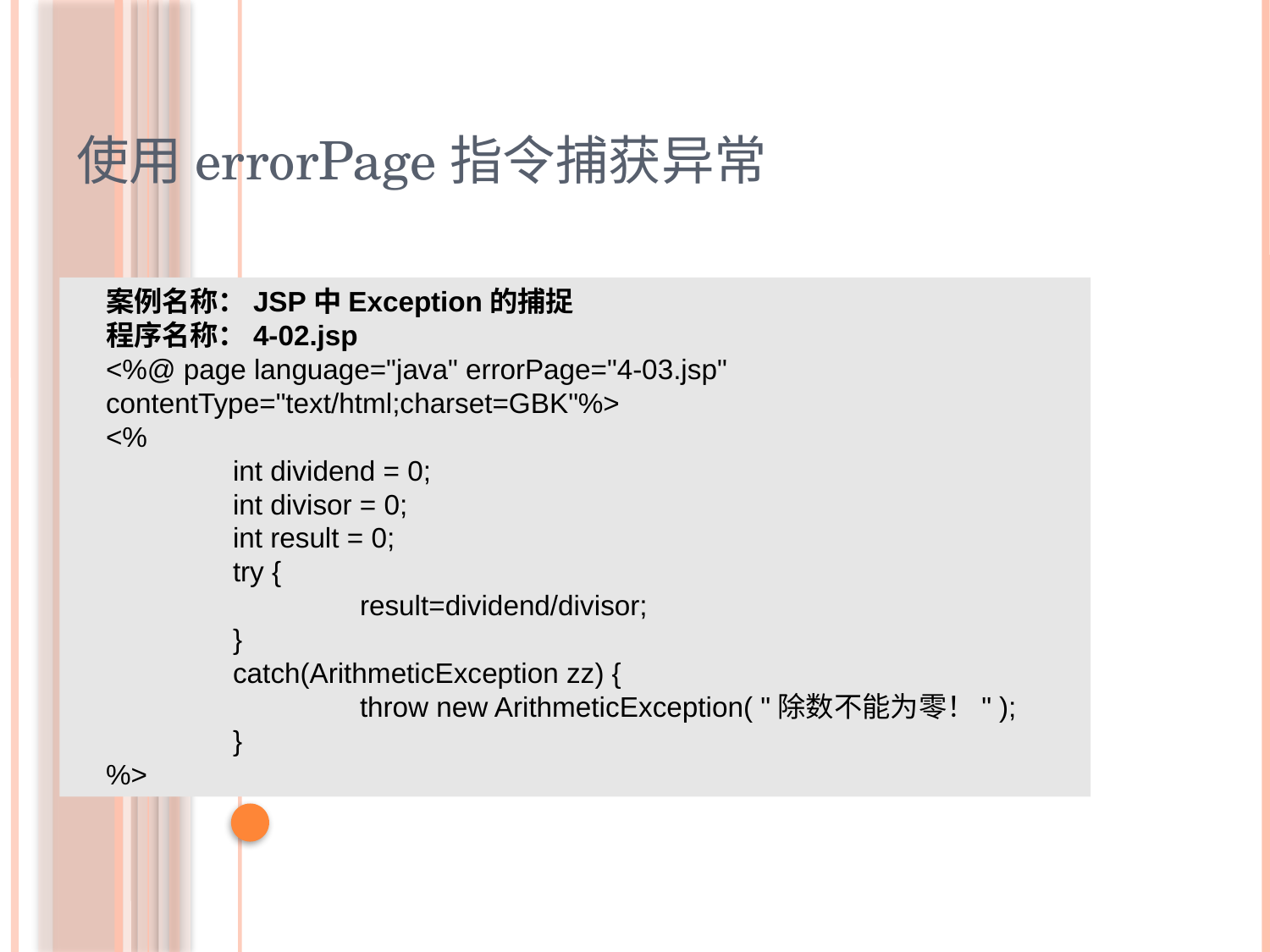

使用errorPage指令捕获异常

案例名称：JSP中Exception的捕捉
程序名称：4-02.jsp
<%@ page language="java" errorPage="4-03.jsp"
contentType="text/html;charset=GBK"%>
<%
	int dividend = 0;
	int divisor = 0;
	int result = 0;
	try {
		result=dividend/divisor;
	}
	catch(ArithmeticException zz) {
		throw new ArithmeticException( "除数不能为零！" );
	}
%>